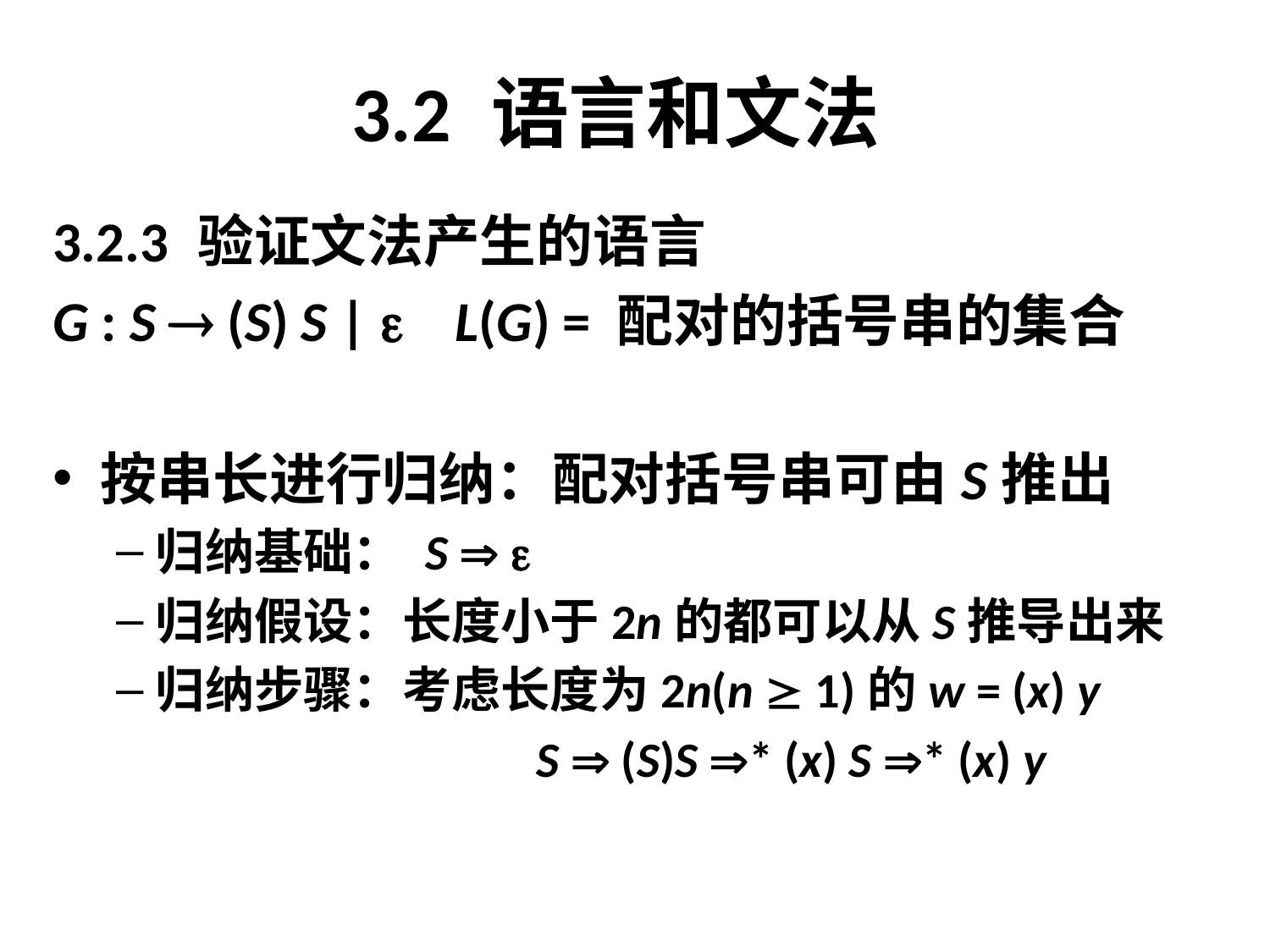

# 3.2 语言和文法
3.2.3 验证文法产生的语言
G : S → (S) S | ε    L(G) = 配对的括号串的集合

按串长进行归纳：配对括号串可由S推出
归纳基础： S ⇒ ε
归纳假设：长度小于2n的都可以从S推导出来
归纳步骤：考虑长度为2n(n ≥ 1)的w = (x) y
				S ⇒ (S)S ⇒* (x) S ⇒* (x) y